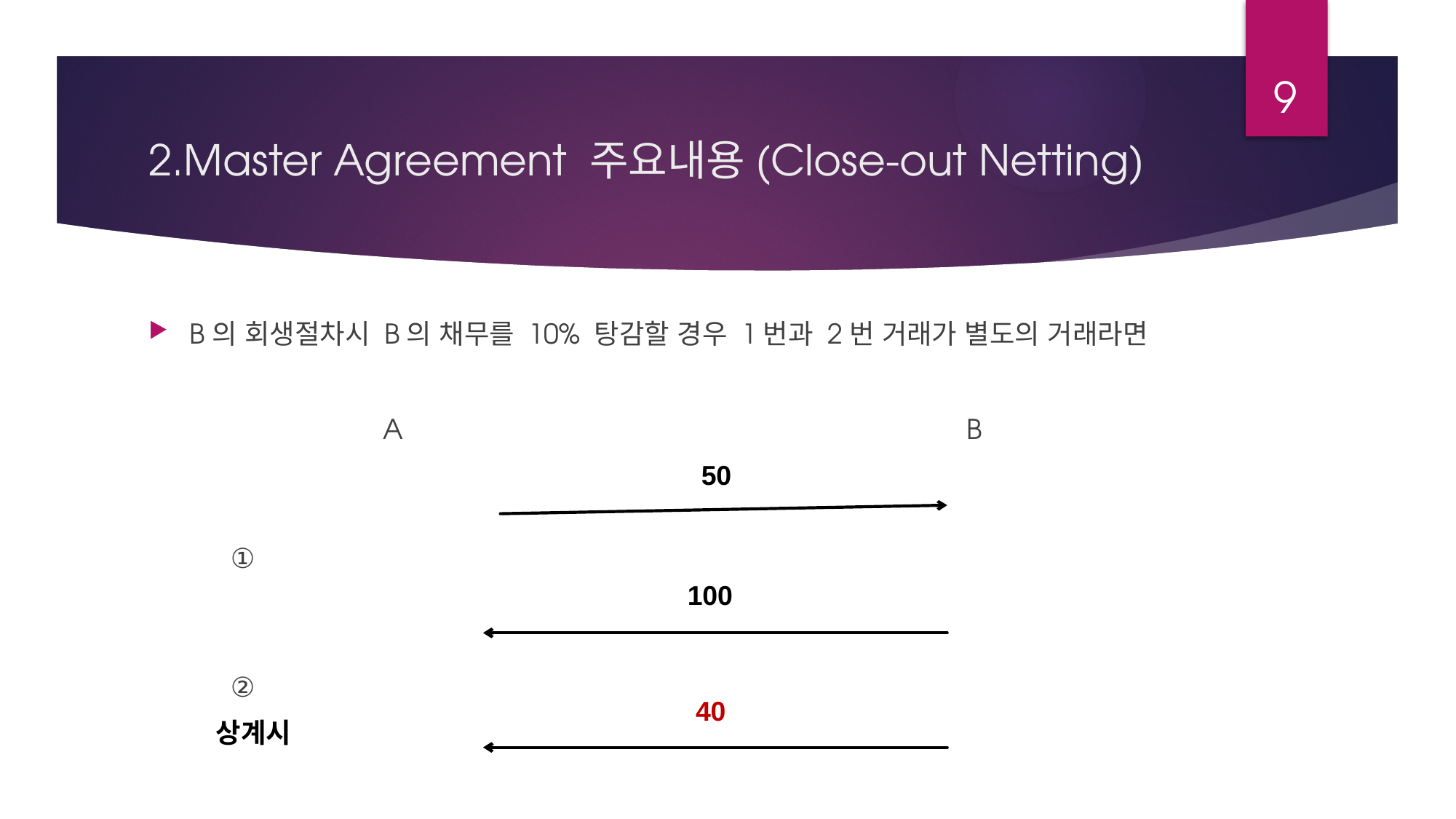

9
# 2.Master Agreement 주요내용(Close-out Netting)
B의 회생절차시 B의 채무를 10% 탕감할 경우 1번과 2번 거래가 별도의 거래라면

                             A                                                                          B

         ①

         ②

50
100
40
상계시